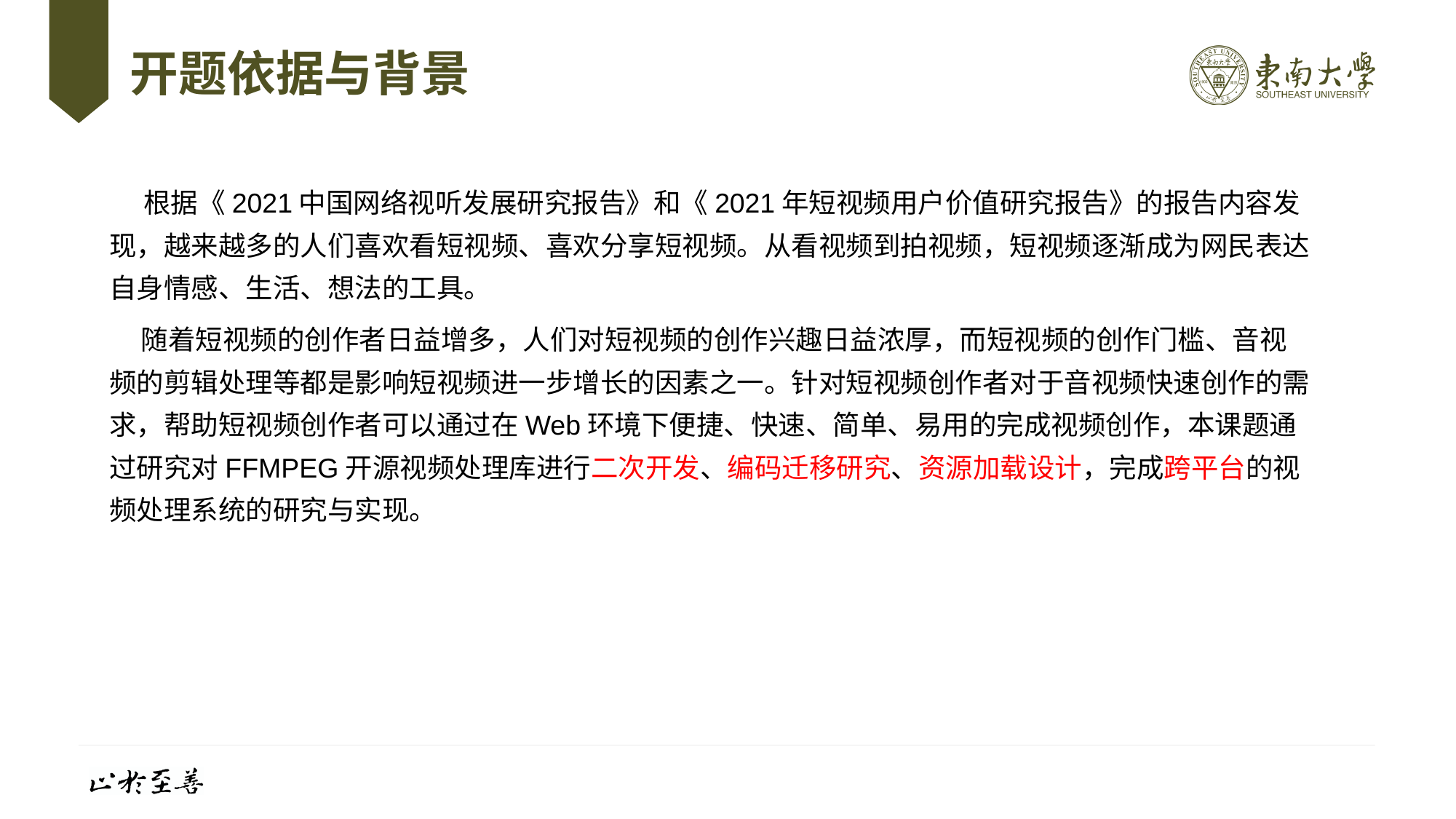

# 开题依据与背景
    根据《2021中国网络视听发展研究报告》和《2021年短视频用户价值研究报告》的报告内容发现，越来越多的人们喜欢看短视频、喜欢分享短视频。从看视频到拍视频，短视频逐渐成为网民表达自身情感、生活、想法的工具。
    随着短视频的创作者日益增多，人们对短视频的创作兴趣日益浓厚，而短视频的创作门槛、音视频的剪辑处理等都是影响短视频进一步增长的因素之一。针对短视频创作者对于音视频快速创作的需求，帮助短视频创作者可以通过在Web环境下便捷、快速、简单、易用的完成视频创作，本课题通过研究对FFMPEG开源视频处理库进行二次开发、编码迁移研究、资源加载设计，完成跨平台的视频处理系统的研究与实现。
4